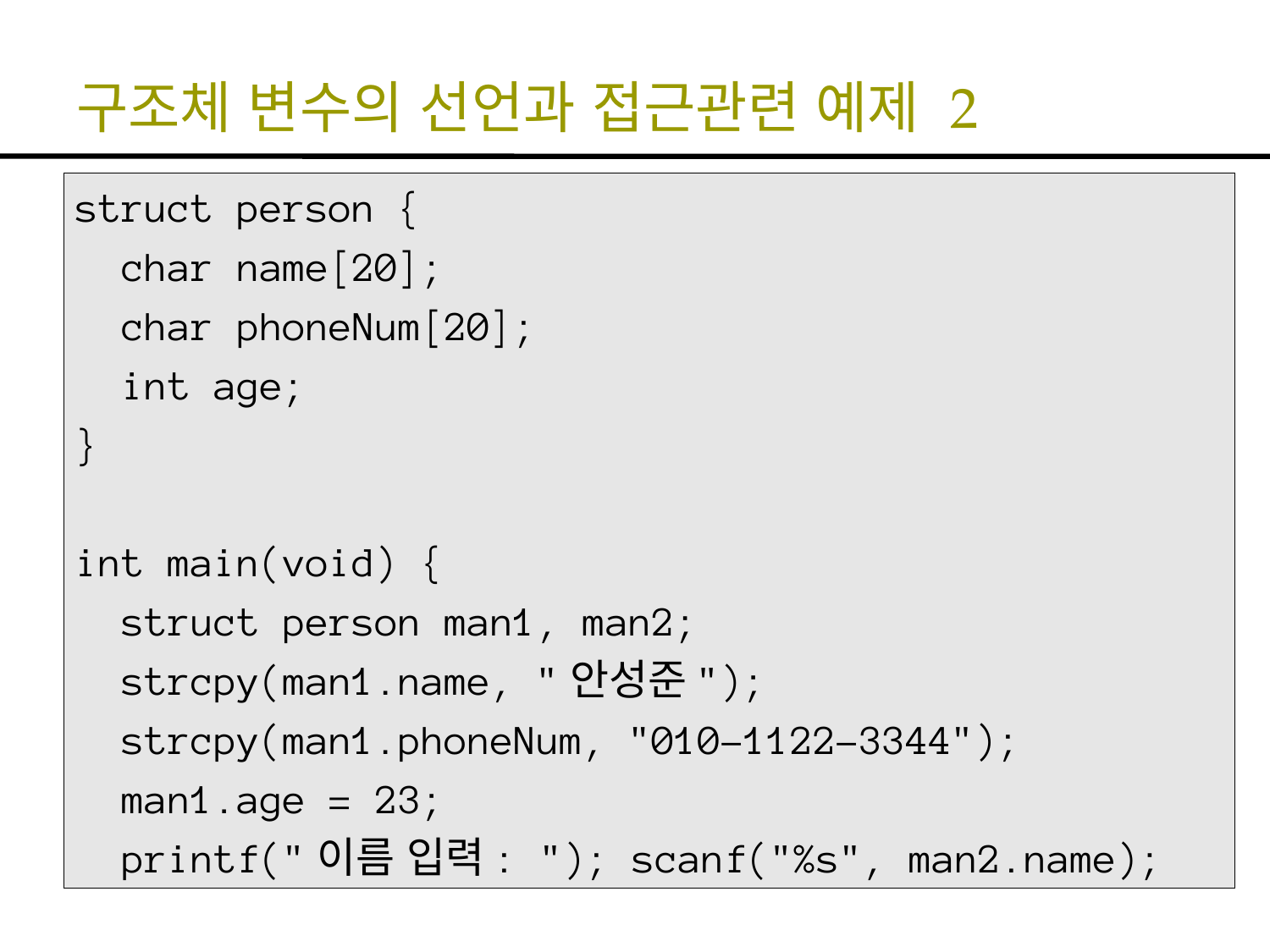

# 구조체 변수의 선언과 접근관련 예제 2
struct person {
  char name[20];
  char phoneNum[20];
  int age;
}

int main(void) {
  struct person man1, man2;
  strcpy(man1.name, "안성준");
  strcpy(man1.phoneNum, "010-1122-3344");
  man1.age = 23;
  printf("이름 입력: "); scanf("%s", man2.name);